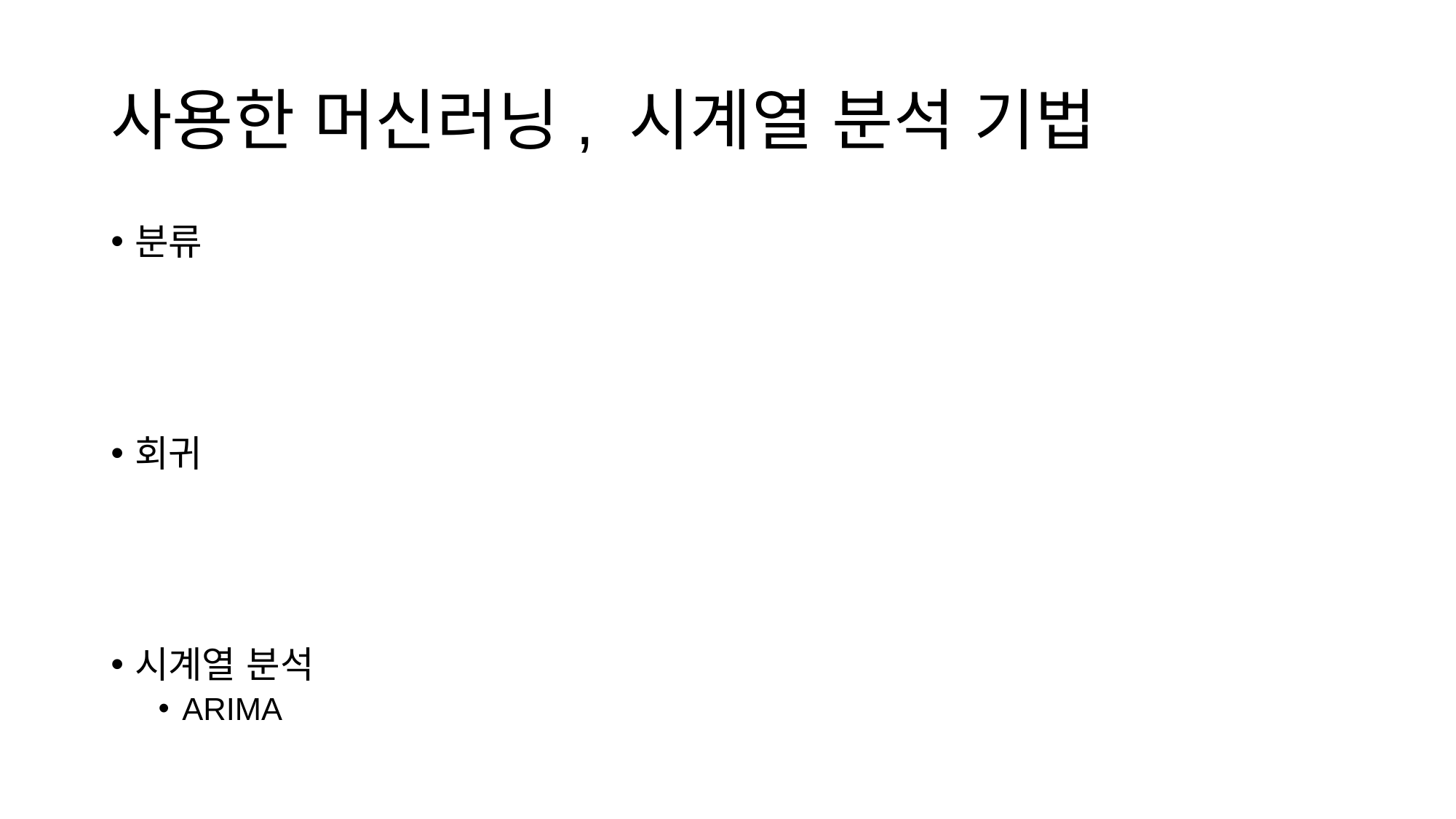

# 사용한 머신러닝, 시계열 분석 기법
분류

회귀

시계열 분석
ARIMA